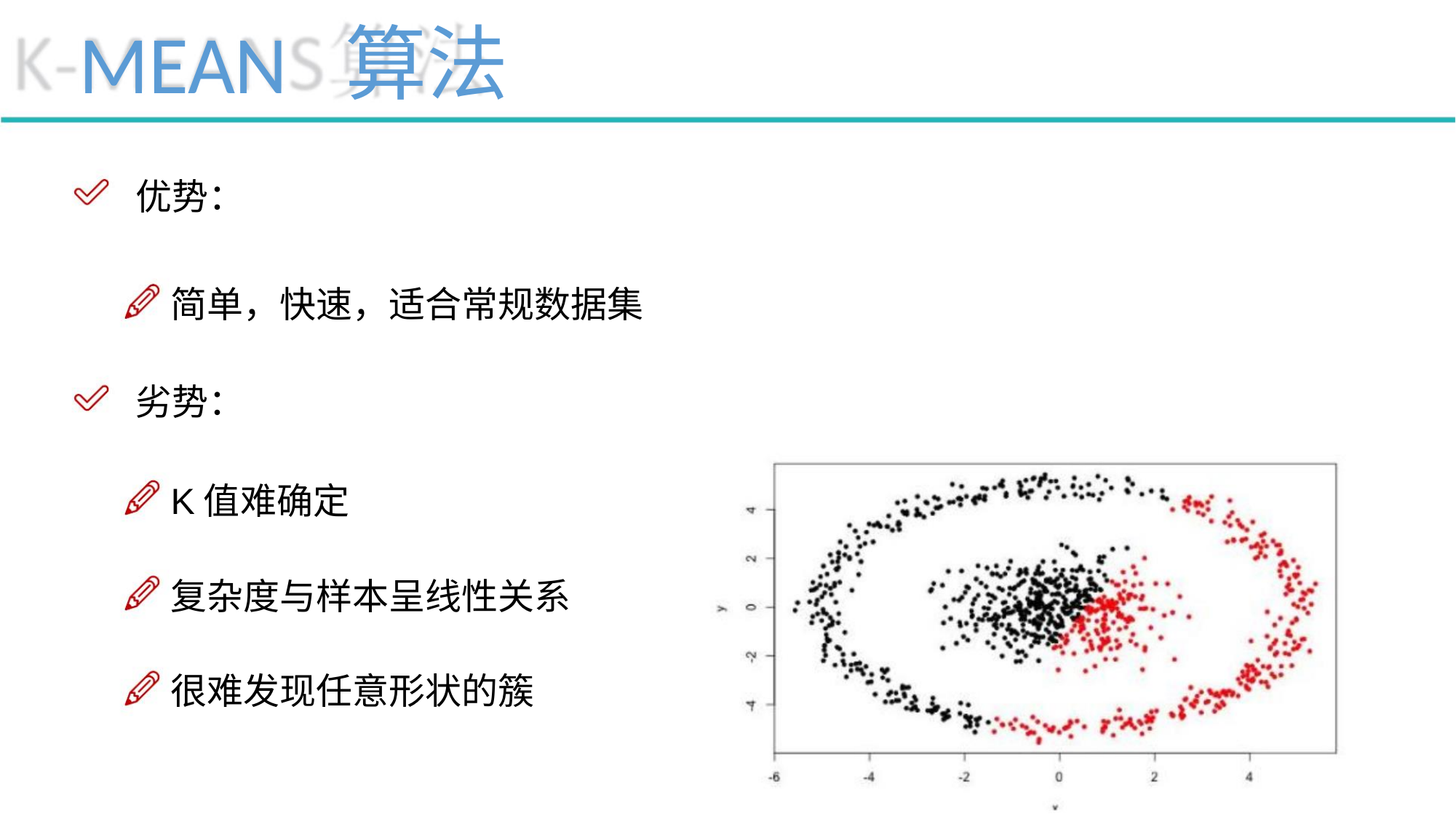

MEAN 算法
优势：
简单，快速，适合常规数据集
劣势：
K值难确定
复杂度与样本呈线性关系
很难发现任意形状的簇